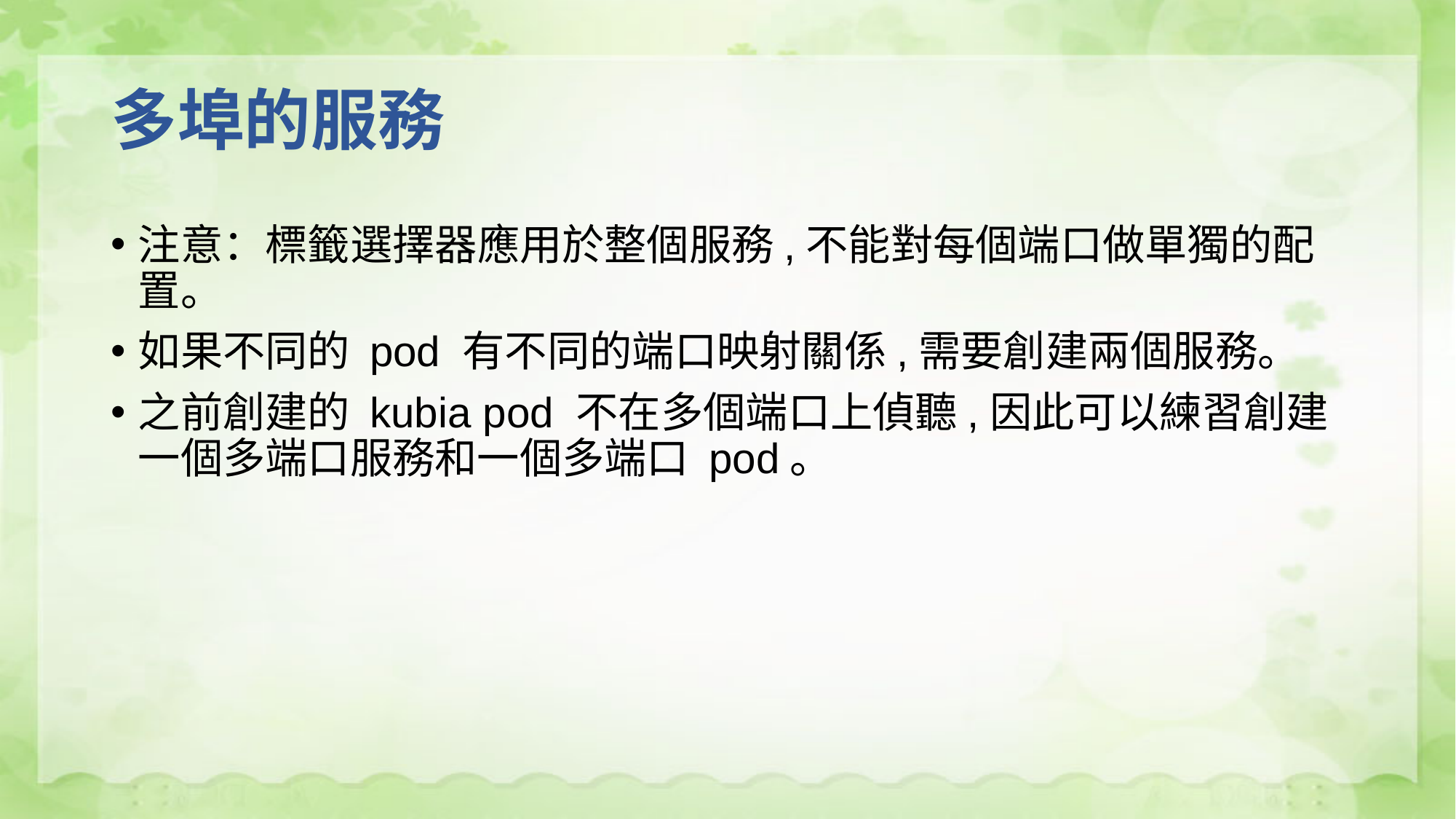

# 多埠的服務
注意：標籤選擇器應用於整個服務,不能對每個端口做單獨的配置。
如果不同的 pod 有不同的端口映射關係,需要創建兩個服務。
之前創建的 kubia pod 不在多個端口上偵聽,因此可以練習創建一個多端口服務和一個多端口 pod。